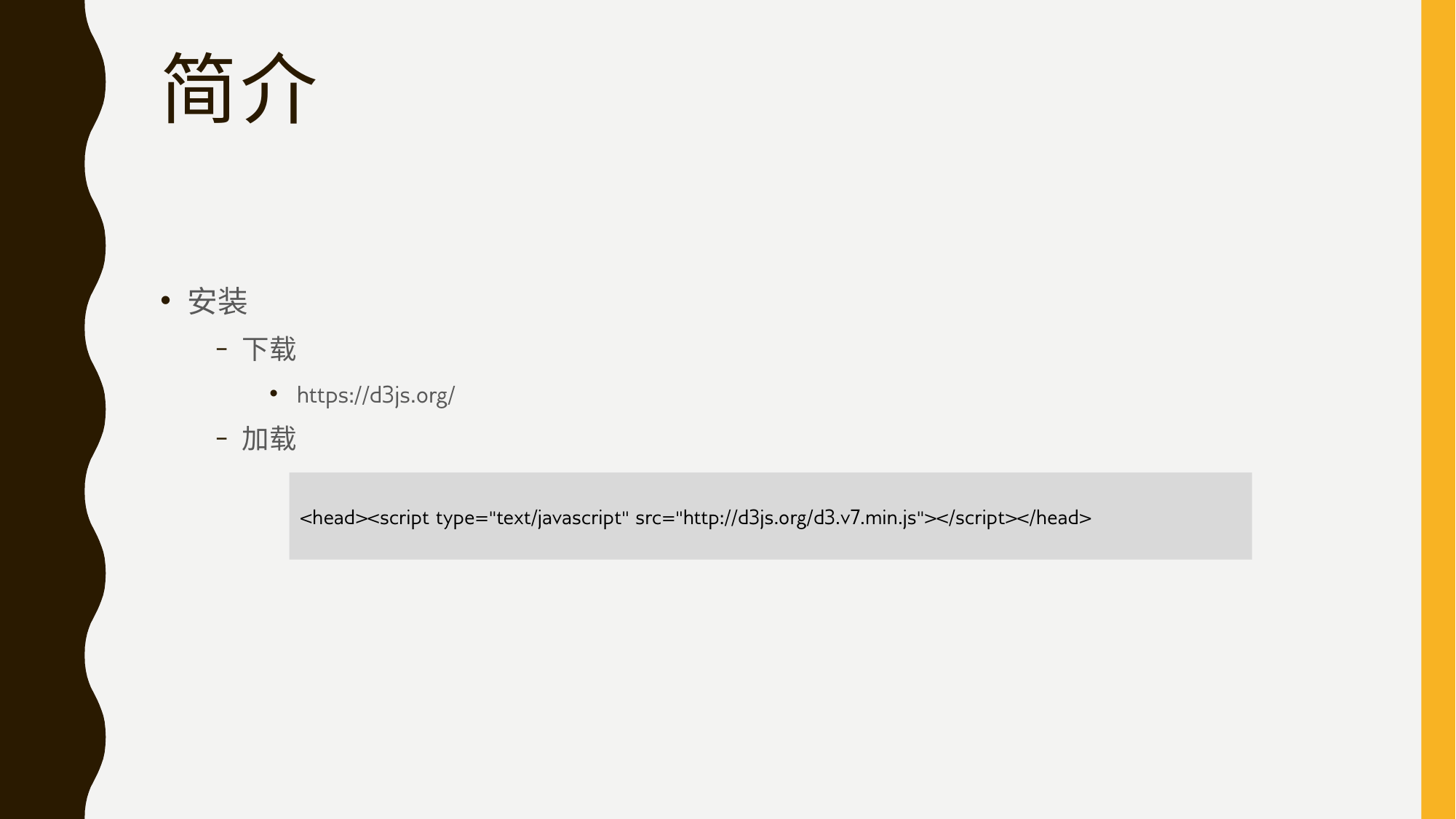

# 简介
安装
下载
https://d3js.org/
加载

<head><script type="text/javascript" src="http://d3js.org/d3.v7.min.js"></script></head>